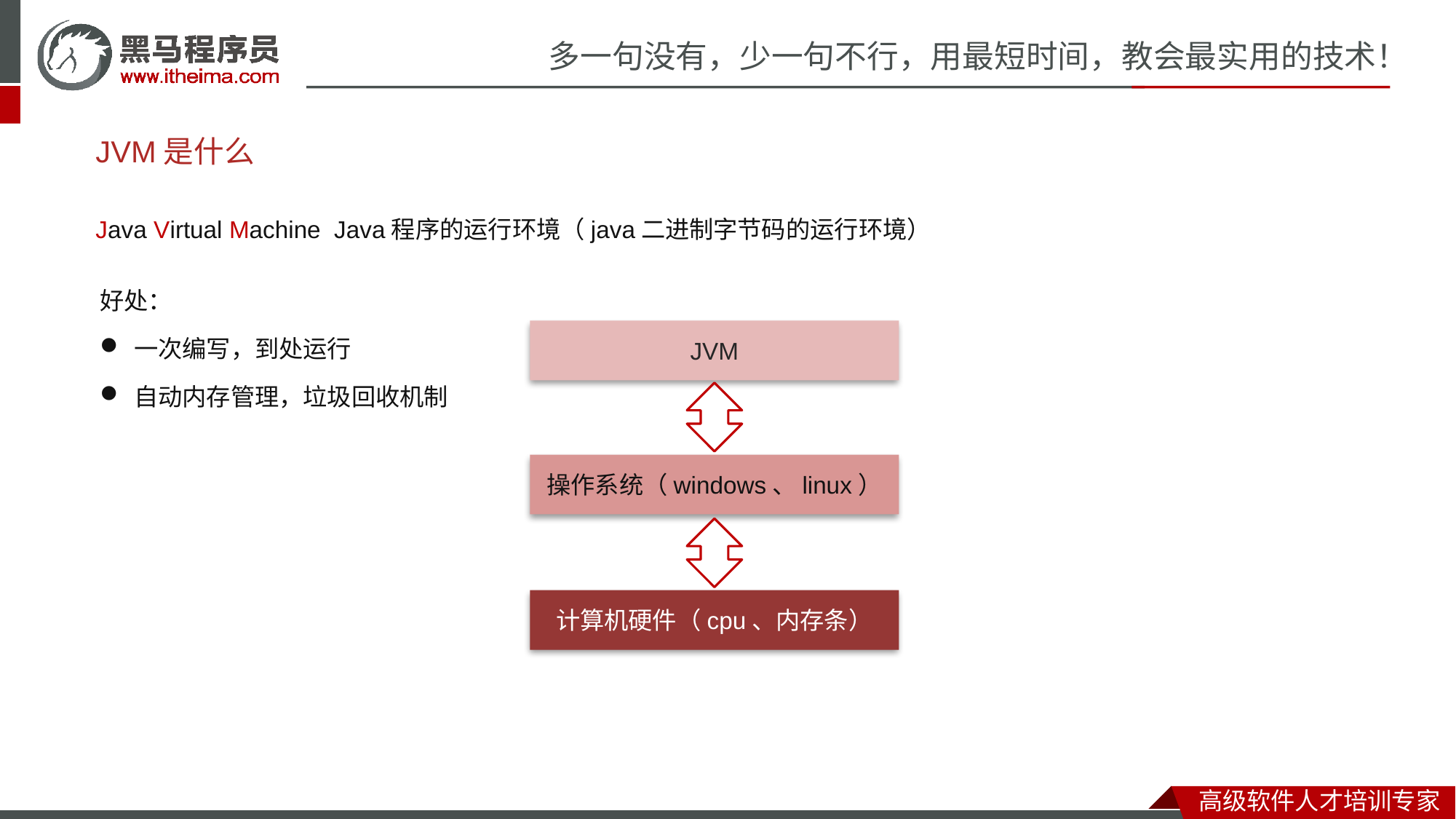

# JVM是什么
Java Virtual Machine  Java程序的运行环境（java二进制字节码的运行环境）
好处：
一次编写，到处运行
自动内存管理，垃圾回收机制
JVM

操作系统（windows、linux）

计算机硬件（cpu、内存条）